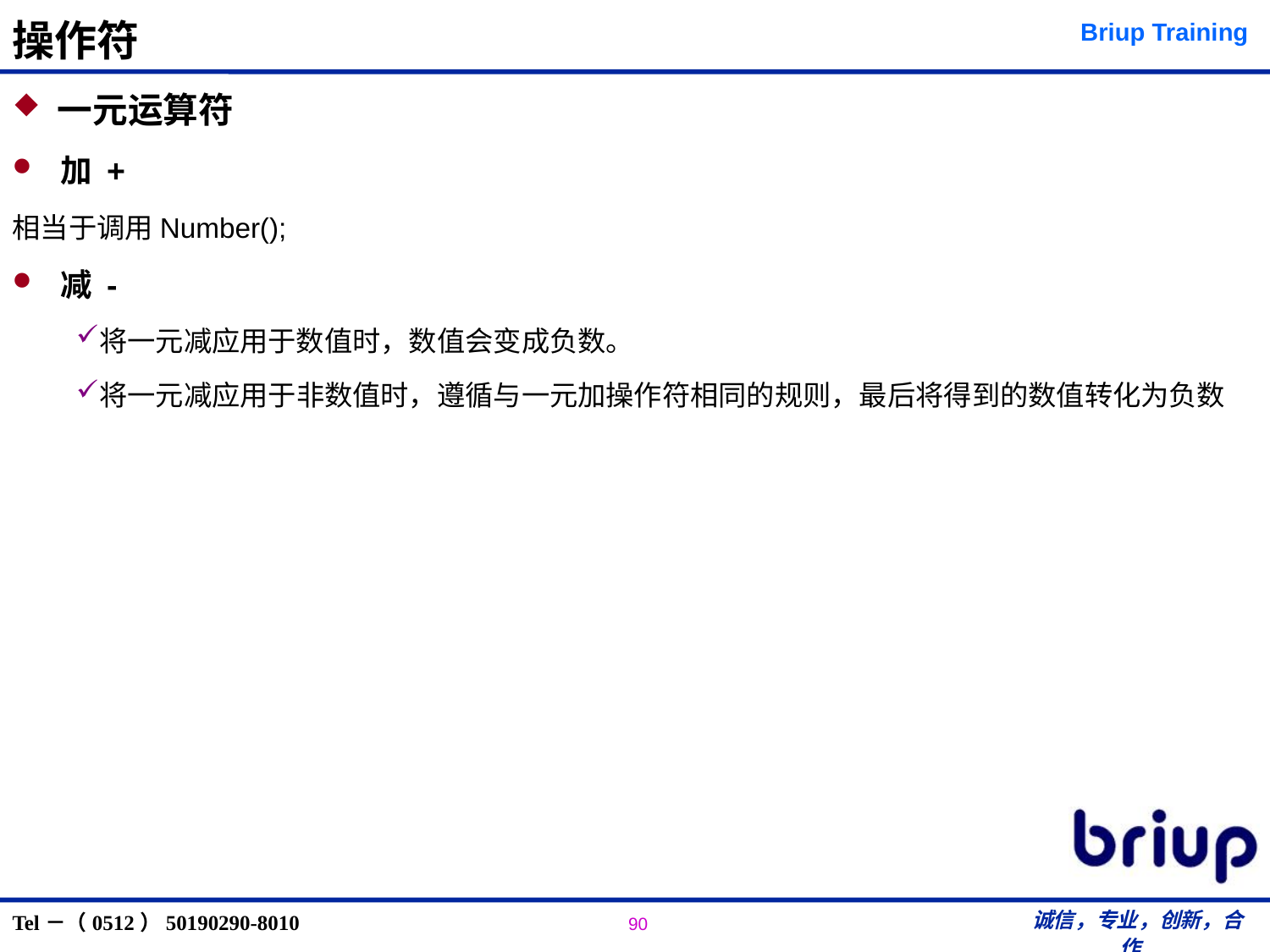

# 操作符
 一元运算符
加 +
相当于调用Number();
减 -
将一元减应用于数值时，数值会变成负数。
将一元减应用于非数值时，遵循与一元加操作符相同的规则，最后将得到的数值转化为负数